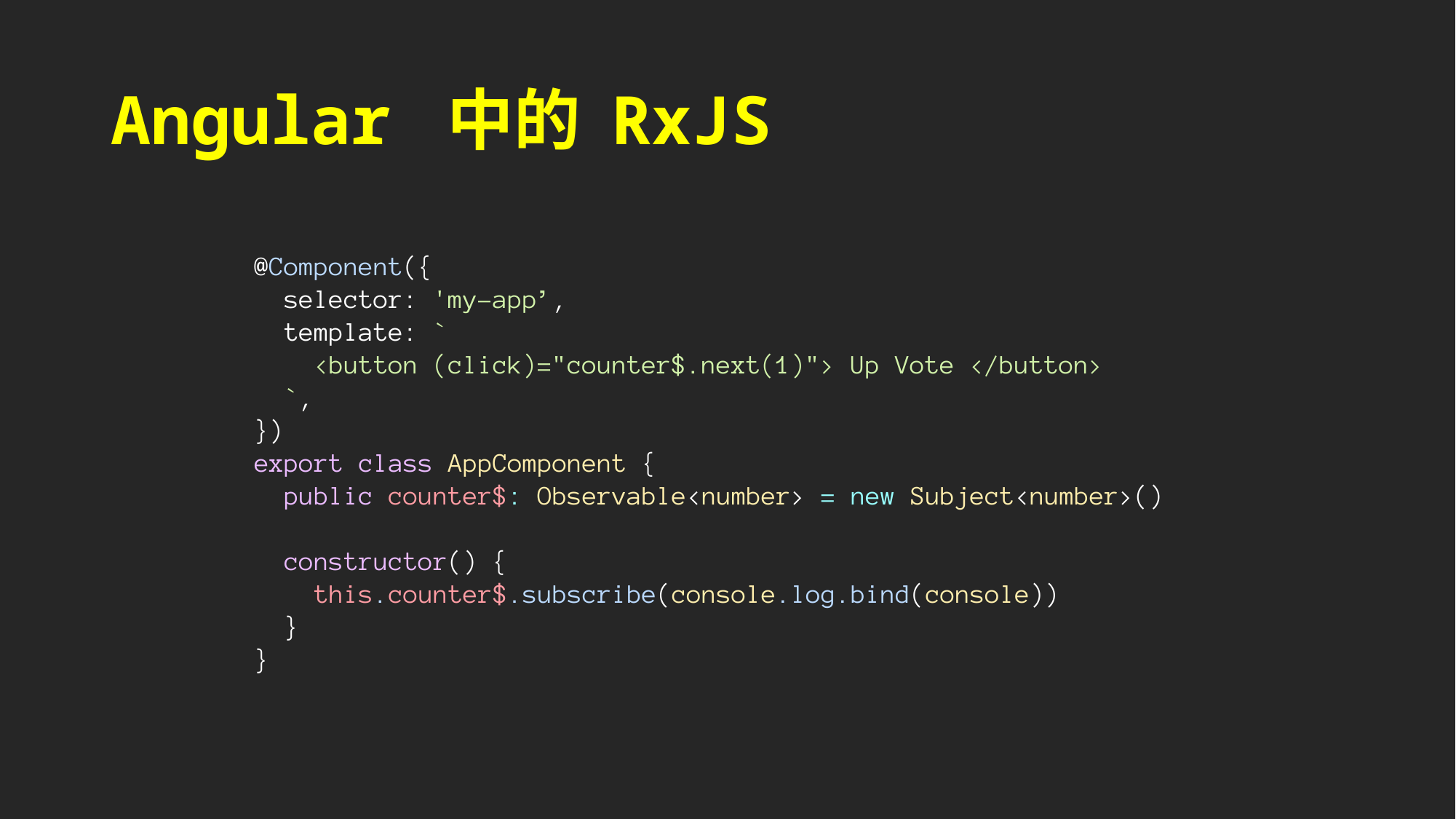

# Angular 中的 RxJS
@Component({
  selector: 'my-app’,
  template: `
    <button (click)="counter$.next(1)"> Up Vote </button>
  `,
})
export class AppComponent {
  public counter$: Observable<number> = new Subject<number>()
  constructor() {
    this.counter$.subscribe(console.log.bind(console))
  }
}